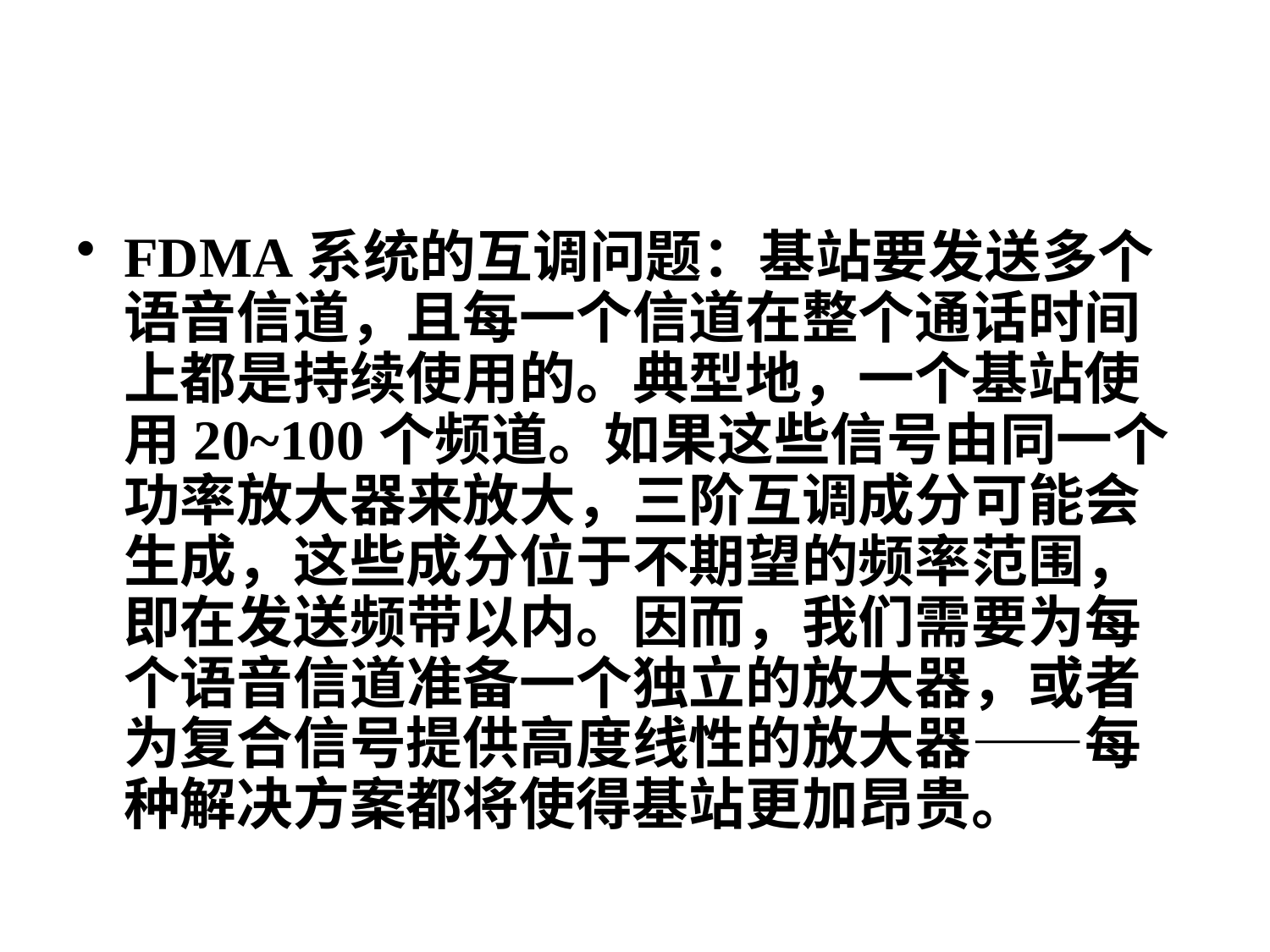

#
FDMA系统的互调问题：基站要发送多个语音信道，且每一个信道在整个通话时间上都是持续使用的。典型地，一个基站使用20~100个频道。如果这些信号由同一个功率放大器来放大，三阶互调成分可能会生成，这些成分位于不期望的频率范围，即在发送频带以内。因而，我们需要为每个语音信道准备一个独立的放大器，或者为复合信号提供高度线性的放大器——每种解决方案都将使得基站更加昂贵。